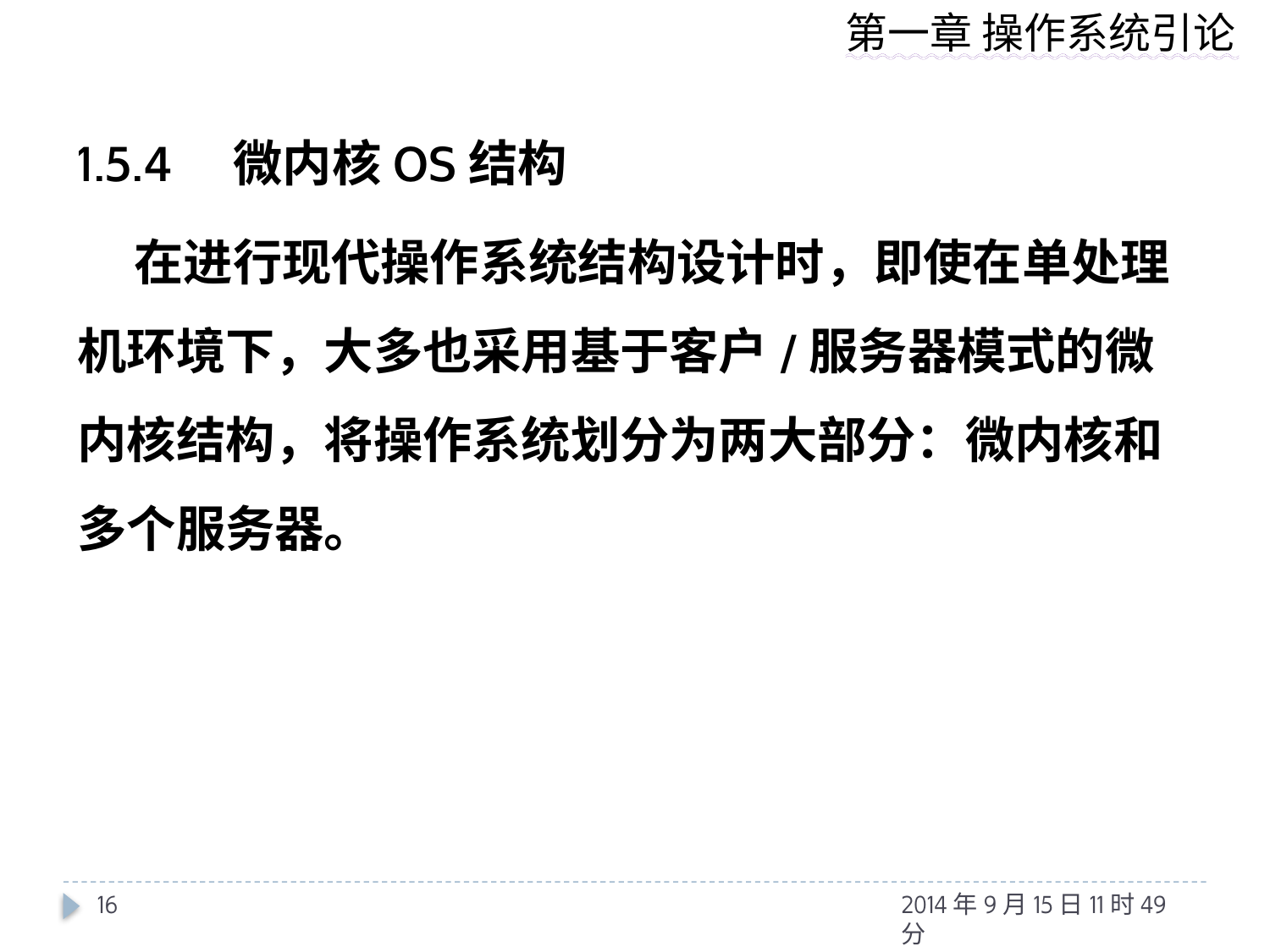

1.5.4　微内核OS结构
    在进行现代操作系统结构设计时，即使在单处理机环境下，大多也采用基于客户/服务器模式的微内核结构，将操作系统划分为两大部分：微内核和多个服务器。
16
2014年9月15日11时49分